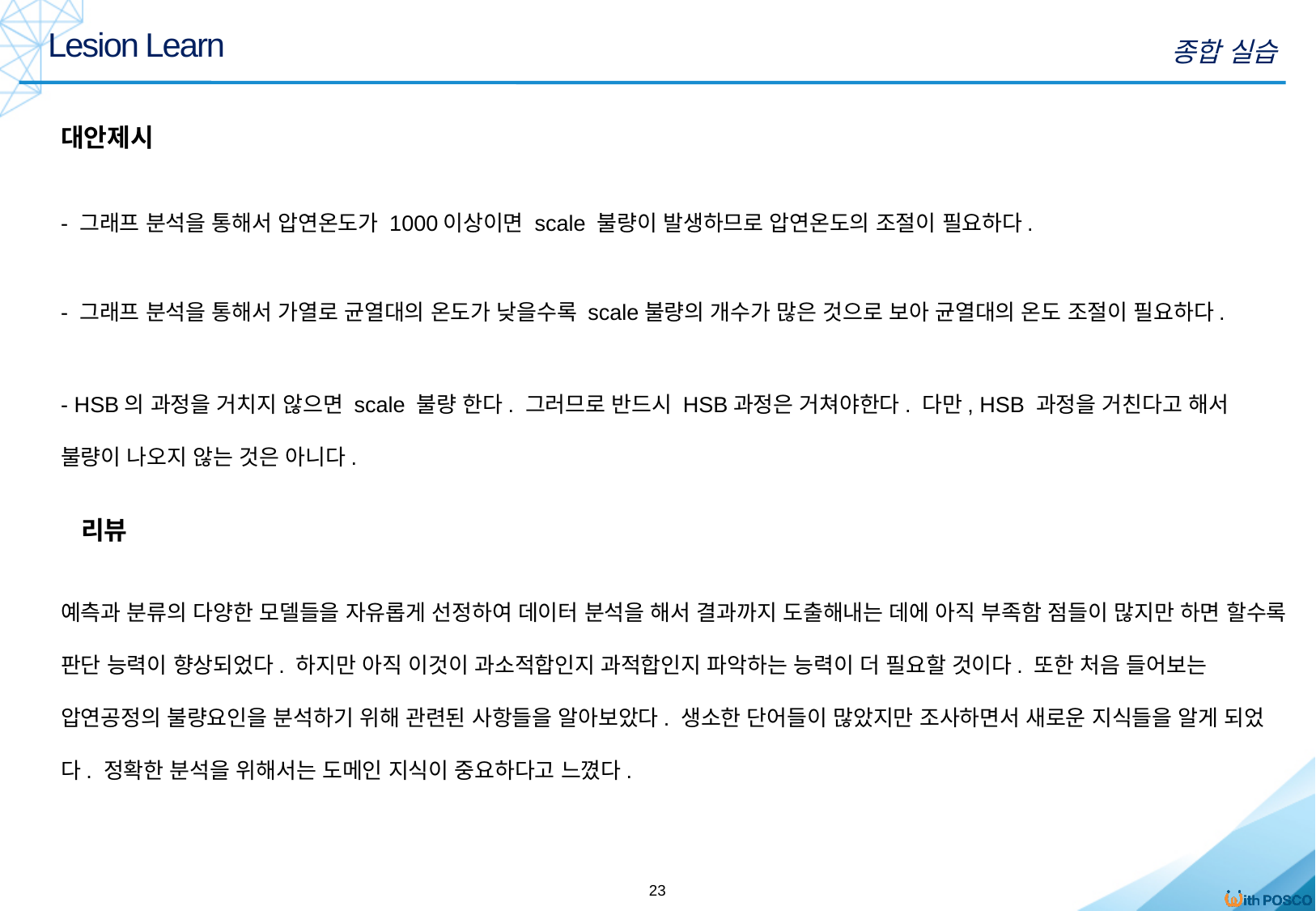

Lesion Learn
종합 실습
대안제시
- 그래프 분석을 통해서 압연온도가 1000이상이면 scale 불량이 발생하므로 압연온도의 조절이 필요하다.
- 그래프 분석을 통해서 가열로 균열대의 온도가 낮을수록 scale불량의 개수가 많은 것으로 보아 균열대의 온도 조절이 필요하다.
- HSB의 과정을 거치지 않으면 scale 불량 한다. 그러므로 반드시 HSB과정은 거쳐야한다. 다만, HSB 과정을 거친다고 해서 불량이 나오지 않는 것은 아니다.
리뷰
예측과 분류의 다양한 모델들을 자유롭게 선정하여 데이터 분석을 해서 결과까지 도출해내는 데에 아직 부족함 점들이 많지만 하면 할수록 판단 능력이 향상되었다. 하지만 아직 이것이 과소적합인지 과적합인지 파악하는 능력이 더 필요할 것이다. 또한 처음 들어보는 압연공정의 불량요인을 분석하기 위해 관련된 사항들을 알아보았다. 생소한 단어들이 많았지만 조사하면서 새로운 지식들을 알게 되었다. 정확한 분석을 위해서는 도메인 지식이 중요하다고 느꼈다.